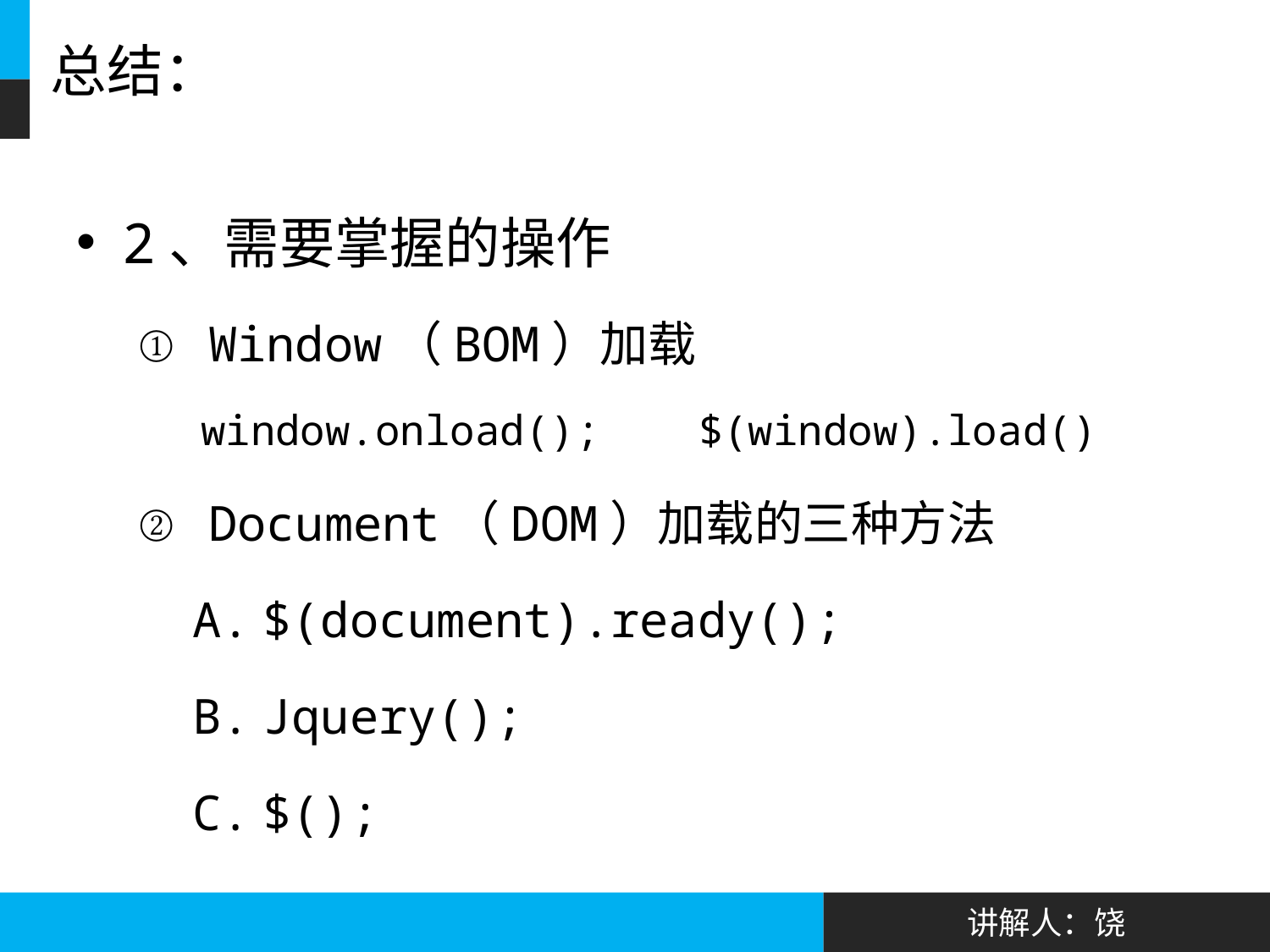

# 总结：
2、需要掌握的操作
Window（BOM）加载
window.onload();	$(window).load()
Document（DOM）加载的三种方法
$(document).ready();
Jquery();
$();